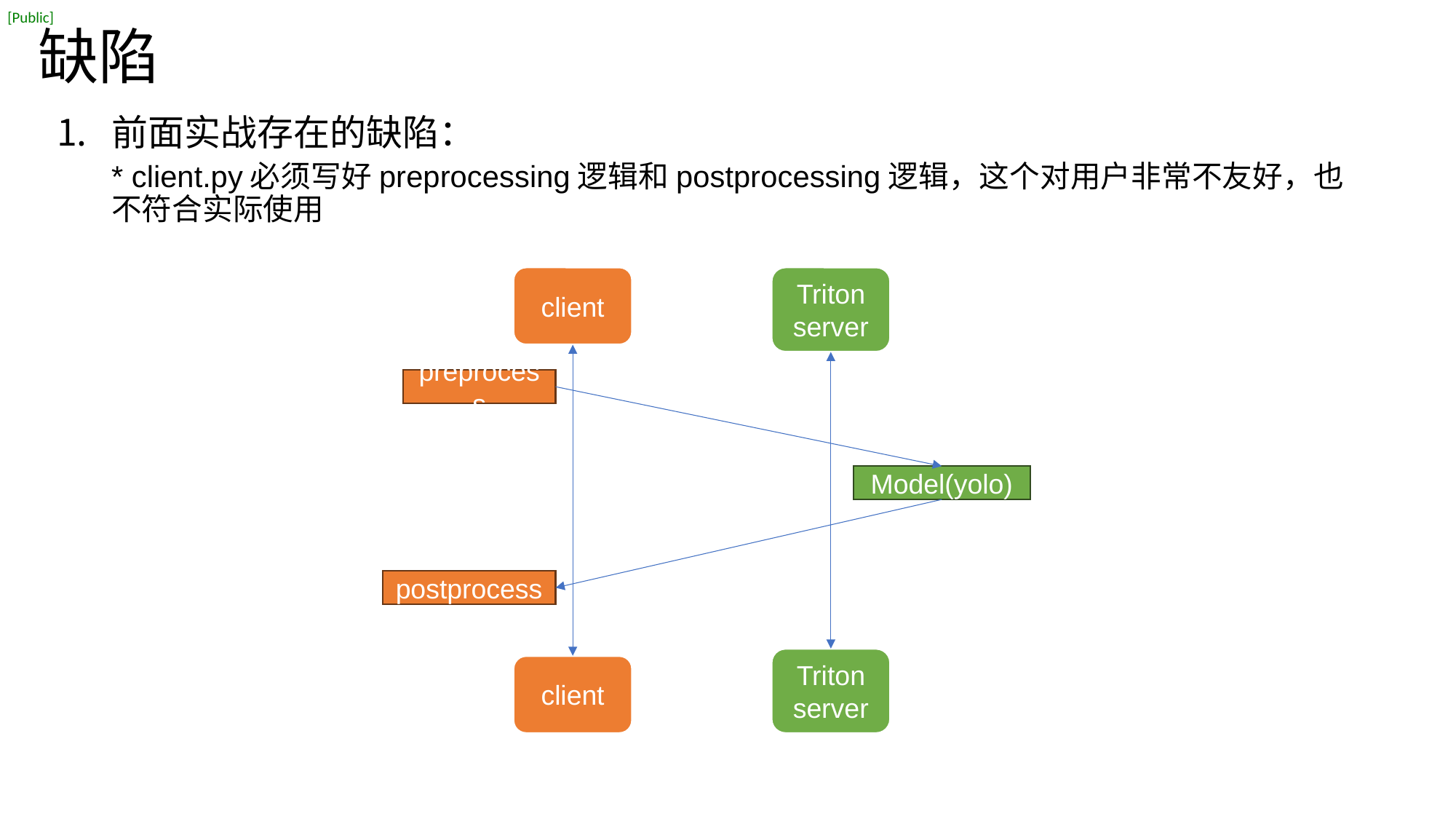

# 缺陷
前面实战存在的缺陷：
* client.py必须写好preprocessing逻辑和postprocessing逻辑，这个对用户非常不友好，也不符合实际使用
client
Triton server
preprocess
Model(yolo)
postprocess
Triton server
client